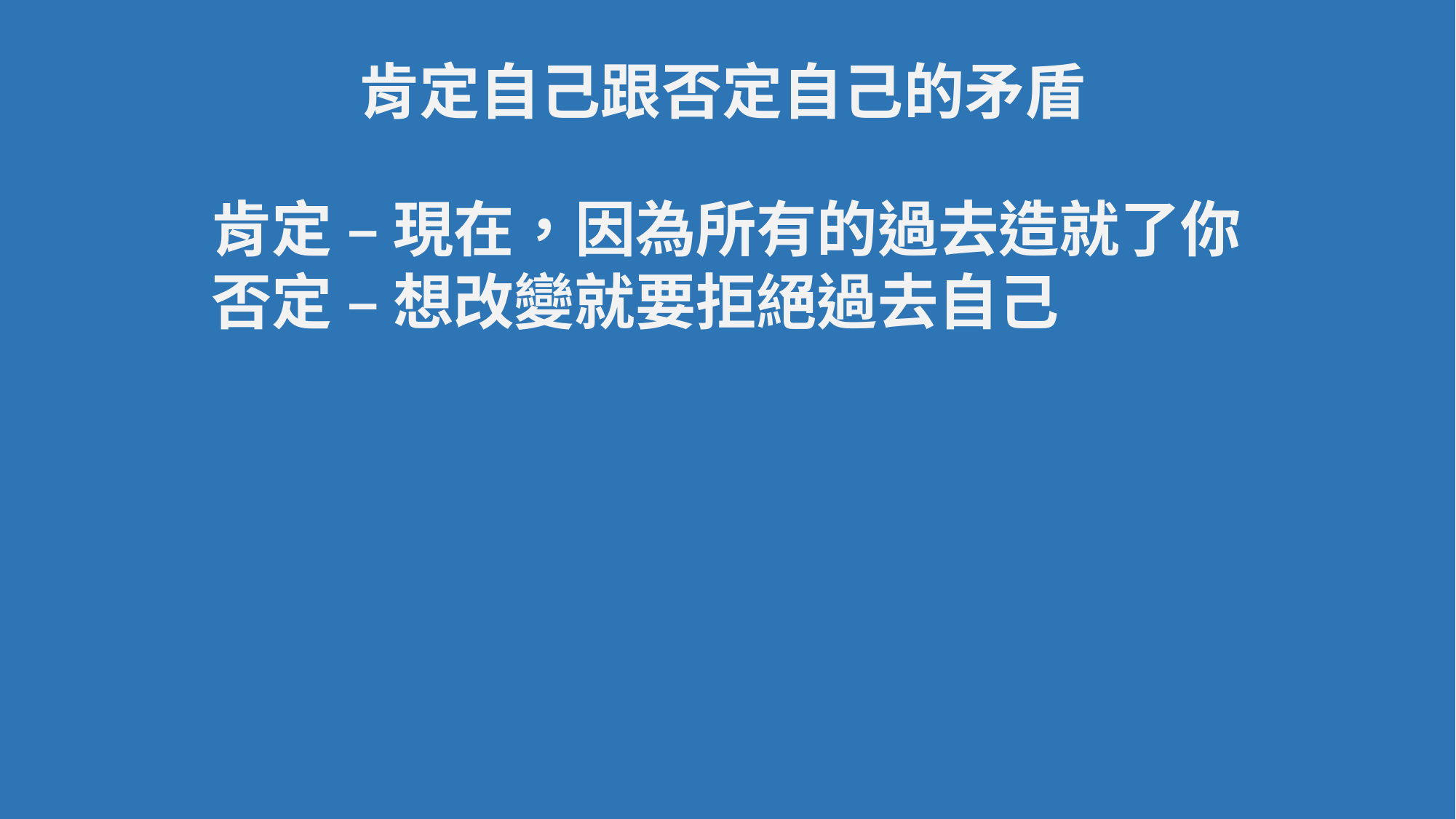

肯定自己跟否定自己的矛盾
肯定 – 現在，因為所有的過去造就了你
否定 – 想改變就要拒絕過去自己